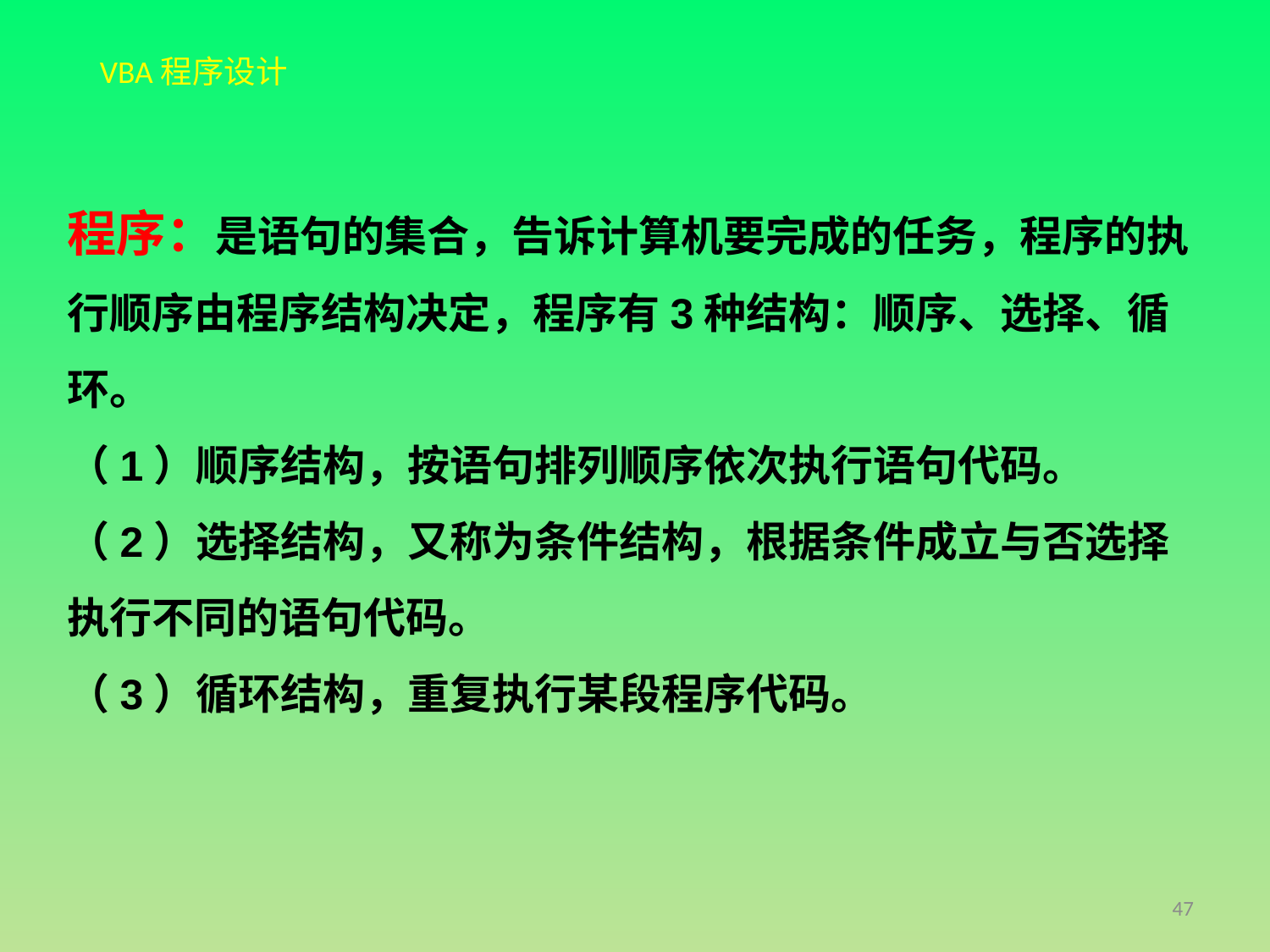

程序：是语句的集合，告诉计算机要完成的任务，程序的执行顺序由程序结构决定，程序有3种结构：顺序、选择、循环。
（1）顺序结构，按语句排列顺序依次执行语句代码。
（2）选择结构，又称为条件结构，根据条件成立与否选择执行不同的语句代码。
（3）循环结构，重复执行某段程序代码。
47